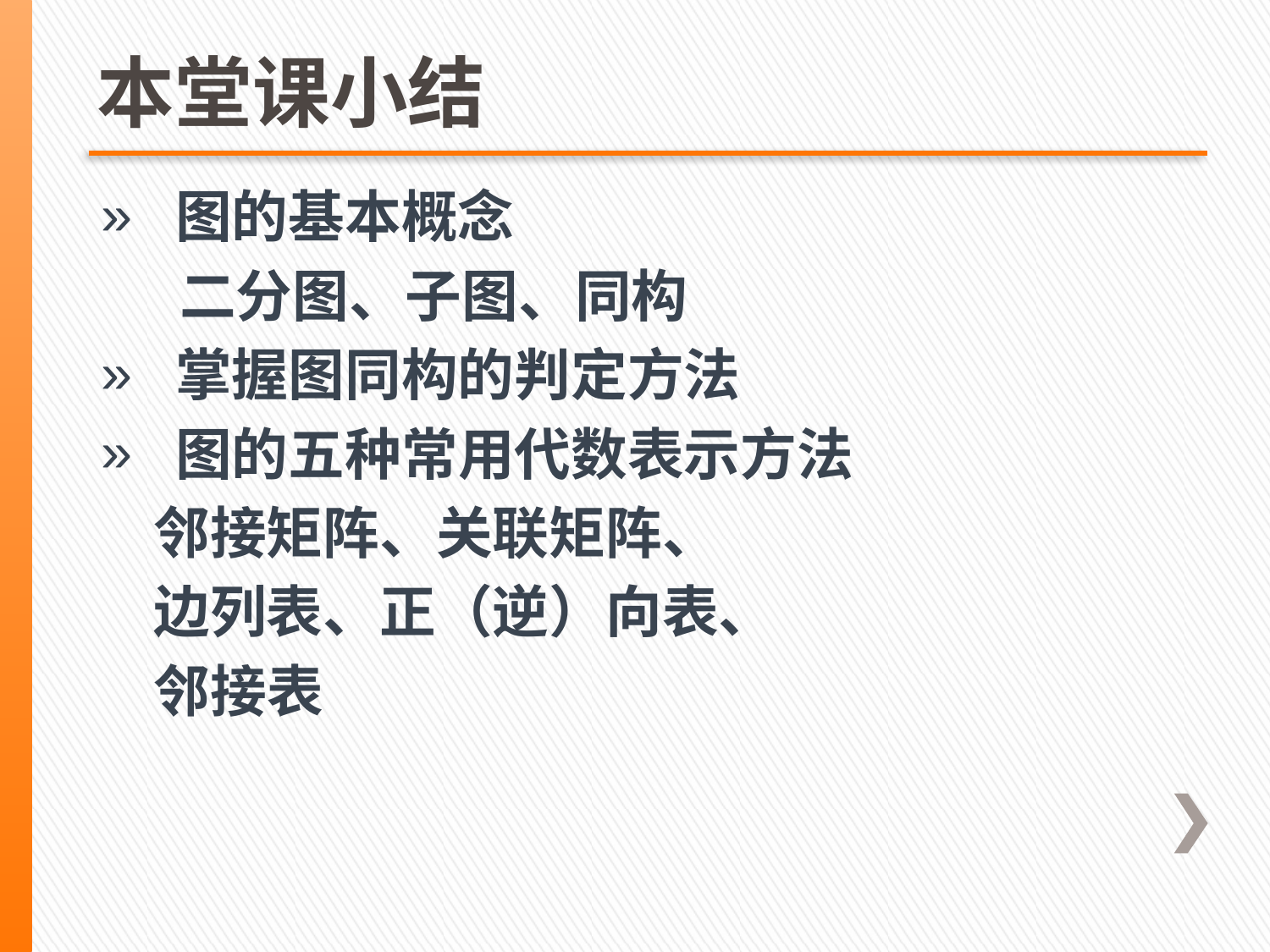

# 本堂课小结
 图的基本概念
     二分图、子图、同构
 掌握图同构的判定方法
 图的五种常用代数表示方法
   邻接矩阵、关联矩阵、
   边列表、正（逆）向表、
   邻接表